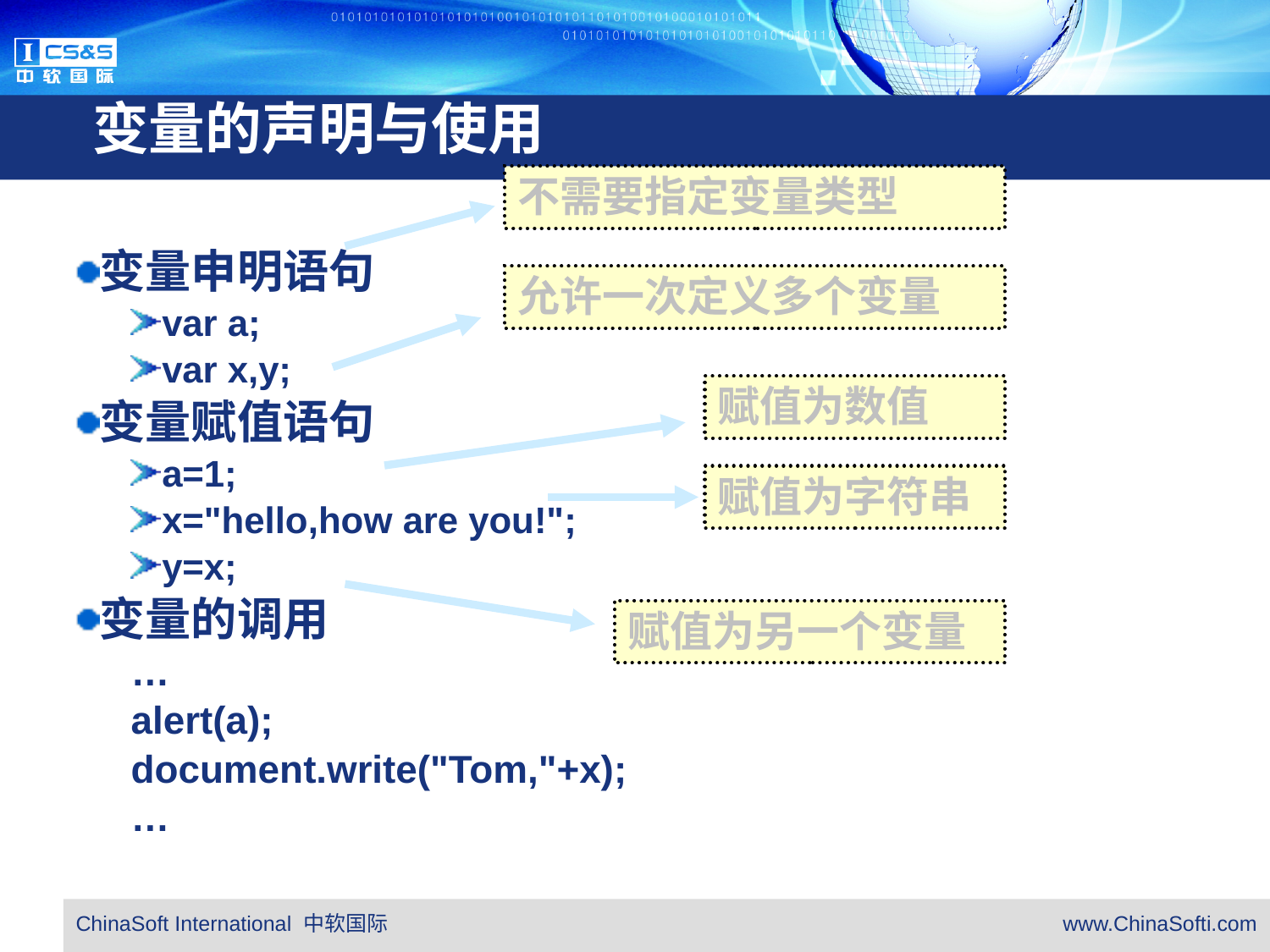

# 变量的声明与使用
不需要指定变量类型

变量申明语句
var a;
var x,y;
变量赋值语句
a=1;
x="hello,how are you!";
y=x;
变量的调用
…
alert(a);
document.write("Tom,"+x);
…
允许一次定义多个变量

赋值为数值

赋值为字符串

赋值为另一个变量